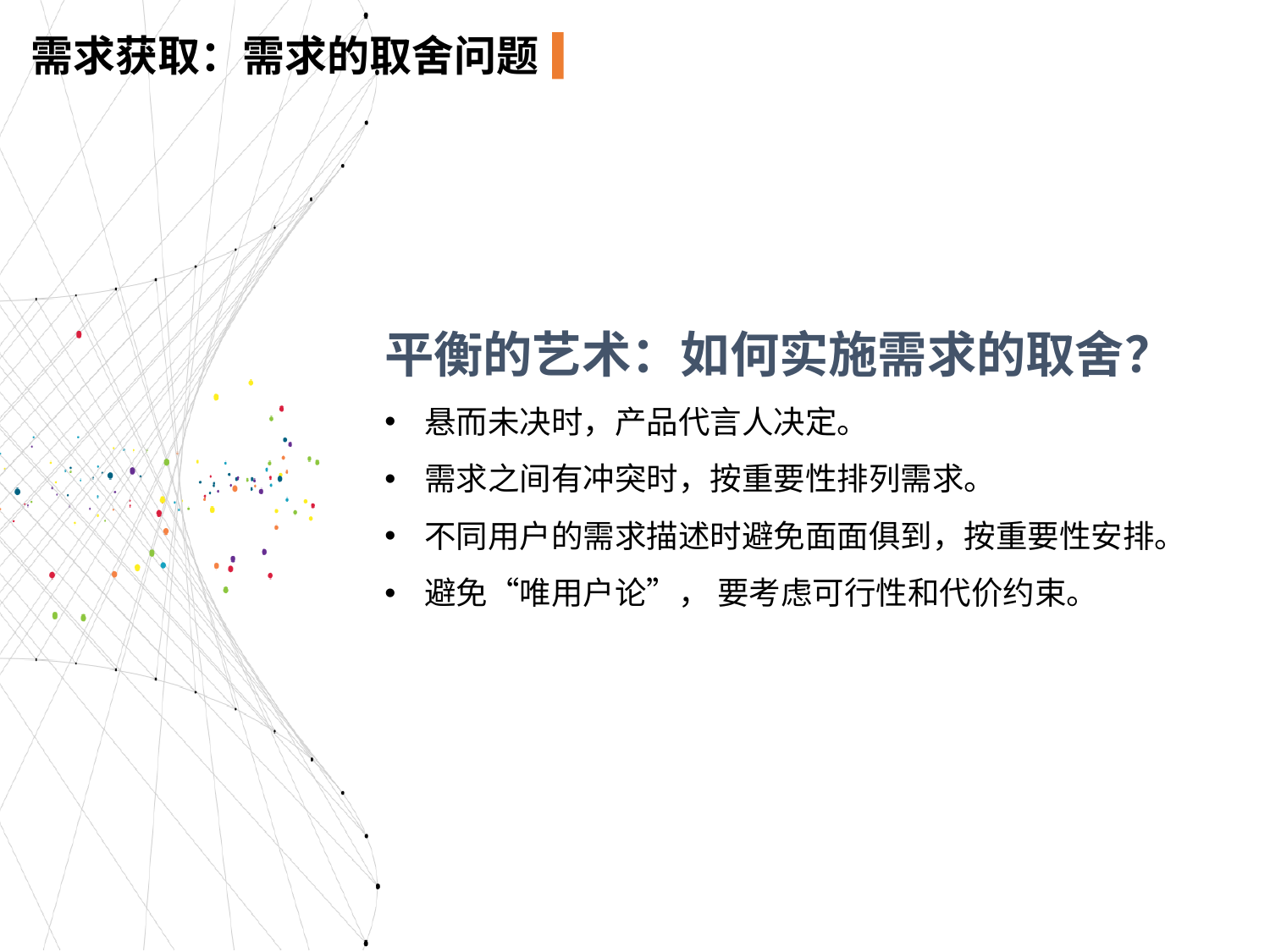

需求获取：需求的取舍问题

平衡的艺术：如何实施需求的取舍？
悬而未决时，产品代言人决定。
需求之间有冲突时，按重要性排列需求。
不同用户的需求描述时避免面面俱到，按重要性安排。
避免“唯用户论”， 要考虑可行性和代价约束。